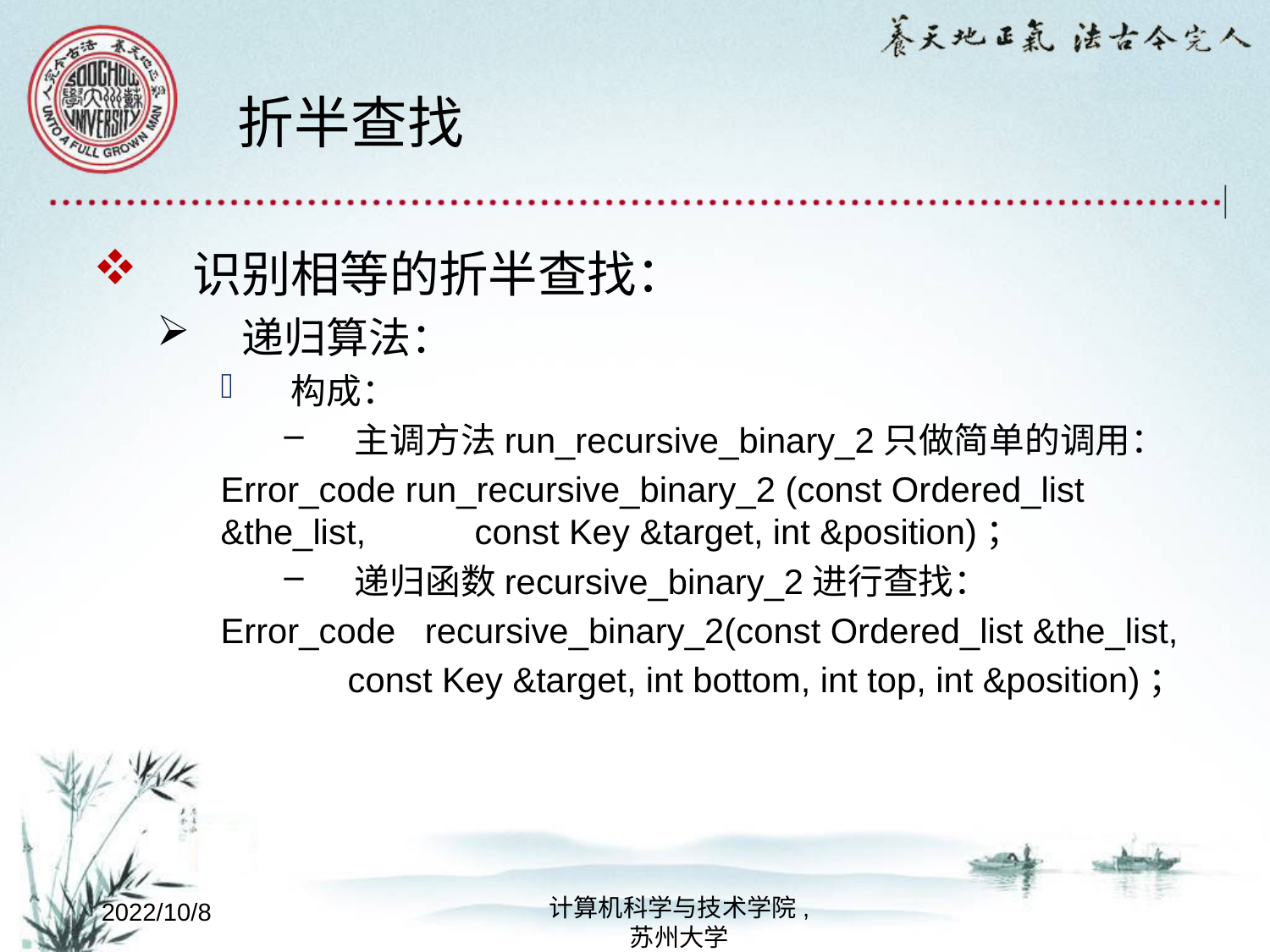

# 折半查找
识别相等的折半查找：
递归算法：
构成：
主调方法run_recursive_binary_2只做简单的调用：
Error_code run_recursive_binary_2 (const Ordered_list &the_list, 	const Key &target, int &position)；
递归函数recursive_binary_2进行查找：
Error_code   recursive_binary_2(const Ordered_list &the_list,
	const Key &target, int bottom, int top, int &position)；

计算机科学与技术学院,
苏州大学
2022/10/8